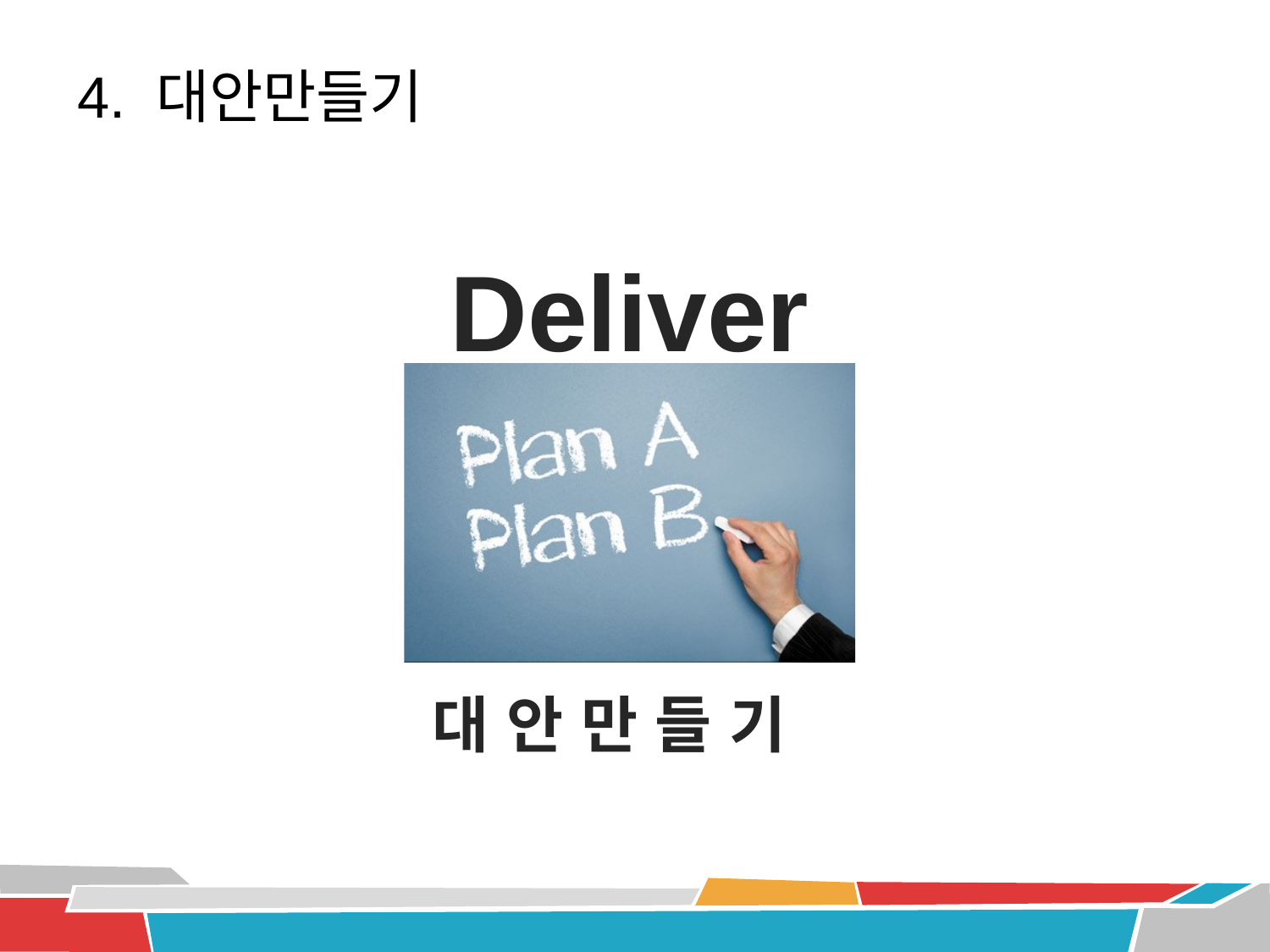

4. 대안만들기
Deliver

대 안 만 들 기